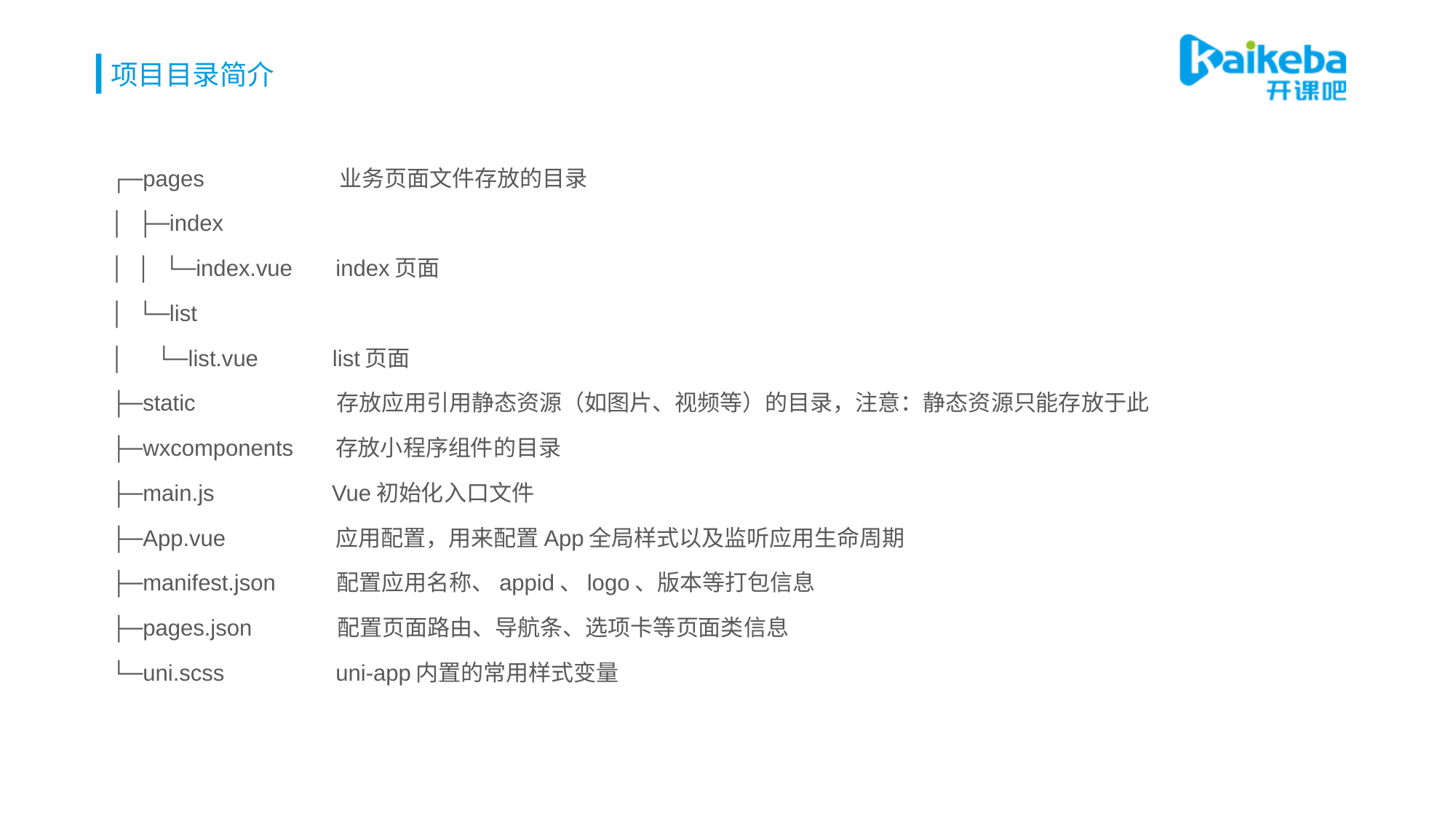

# 项目目录简介
┌─pages                     业务页面文件存放的目录
│  ├─index
│  │  └─index.vue       index页面
│  └─list
│     └─list.vue            list页面
├─static                      存放应用引用静态资源（如图片、视频等）的目录，注意：静态资源只能存放于此
├─wxcomponents      存放小程序组件的目录
├─main.js                   Vue初始化入口文件
├─App.vue                 应用配置，用来配置App全局样式以及监听应用生命周期
├─manifest.json         配置应用名称、appid、logo、版本等打包信息
├─pages.json             配置页面路由、导航条、选项卡等页面类信息
└─uni.scss                  uni-app内置的常用样式变量